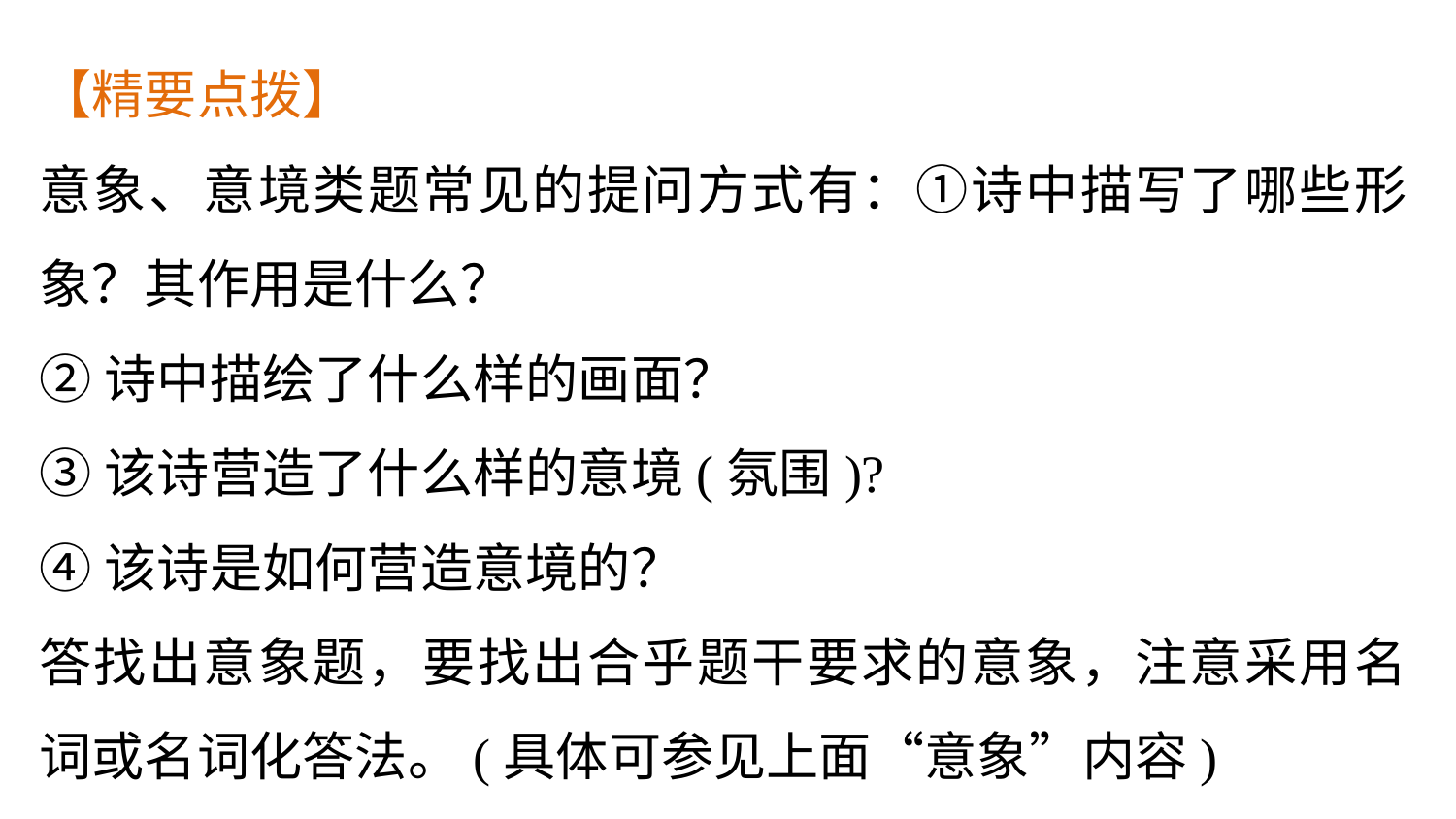

【精要点拨】
意象、意境类题常见的提问方式有：①诗中描写了哪些形象？其作用是什么？
②诗中描绘了什么样的画面？
③该诗营造了什么样的意境(氛围)?
④该诗是如何营造意境的？
答找出意象题，要找出合乎题干要求的意象，注意采用名词或名词化答法。(具体可参见上面“意象”内容)